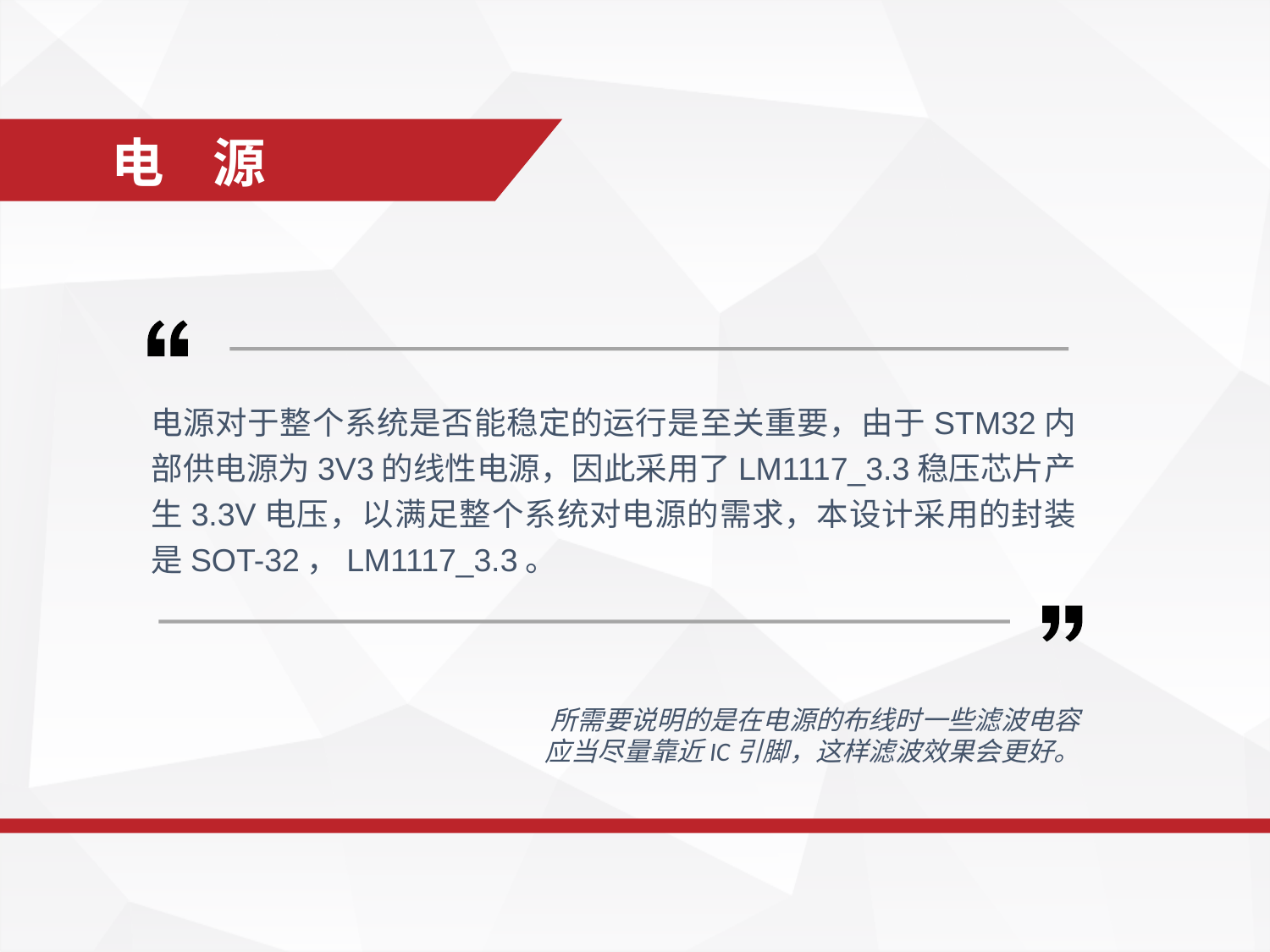

电    源

电源对于整个系统是否能稳定的运行是至关重要，由于STM32内部供电源为3V3的线性电源，因此采用了LM1117_3.3稳压芯片产生3.3V电压，以满足整个系统对电源的需求，本设计采用的封装是SOT-32，LM1117_3.3。

所需要说明的是在电源的布线时一些滤波电容应当尽量靠近IC引脚，这样滤波效果会更好。